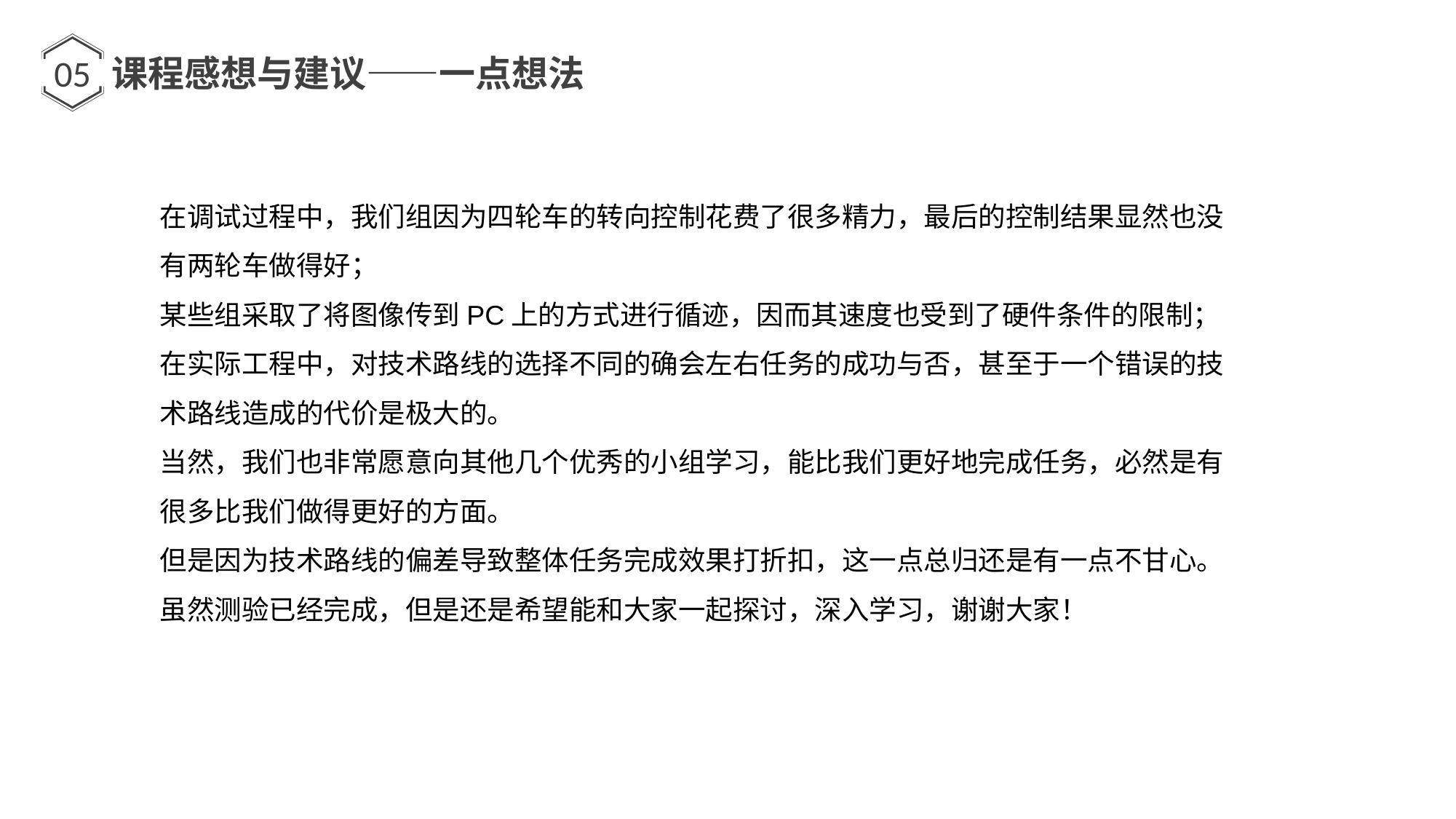

05
课程感想与建议——一点想法
在调试过程中，我们组因为四轮车的转向控制花费了很多精力，最后的控制结果显然也没有两轮车做得好；
某些组采取了将图像传到PC上的方式进行循迹，因而其速度也受到了硬件条件的限制；
在实际工程中，对技术路线的选择不同的确会左右任务的成功与否，甚至于一个错误的技术路线造成的代价是极大的。
当然，我们也非常愿意向其他几个优秀的小组学习，能比我们更好地完成任务，必然是有很多比我们做得更好的方面。
但是因为技术路线的偏差导致整体任务完成效果打折扣，这一点总归还是有一点不甘心。
虽然测验已经完成，但是还是希望能和大家一起探讨，深入学习，谢谢大家！